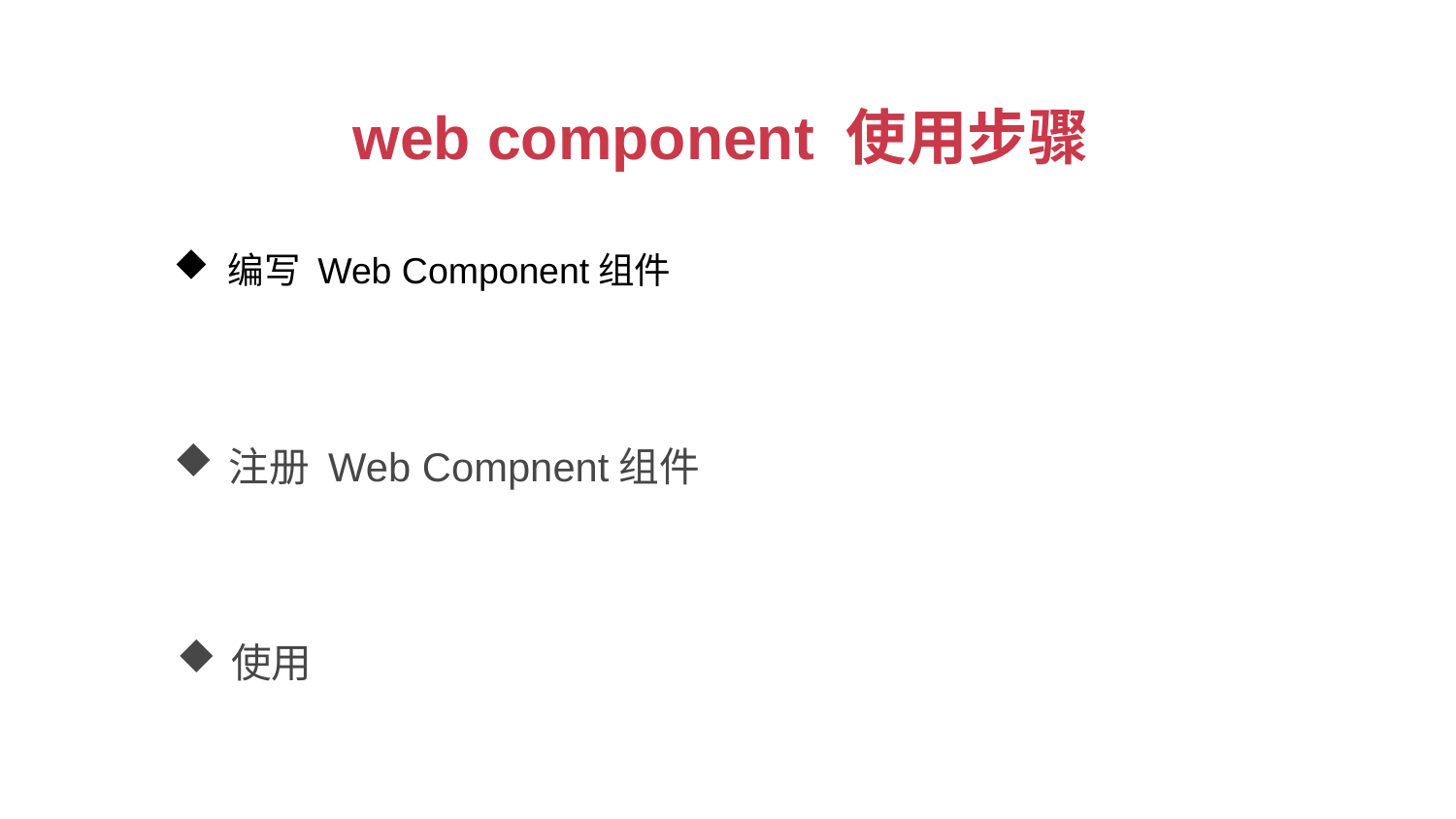

web component 使用步骤
编写 Web Component组件
注册 Web Compnent组件
使用